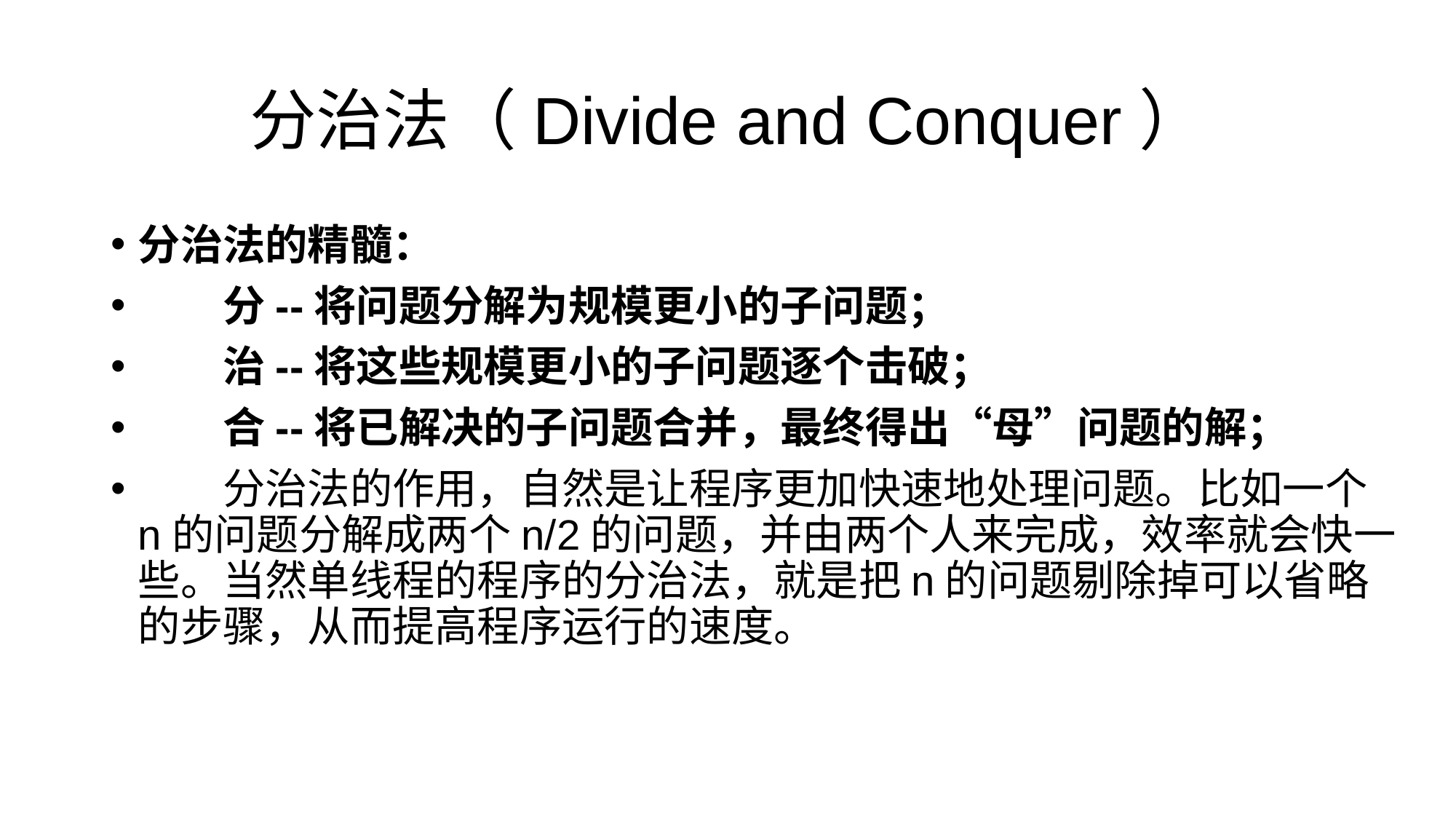

# 分治法（Divide and Conquer）
分治法的精髓：
　　分--将问题分解为规模更小的子问题；
　　治--将这些规模更小的子问题逐个击破；
　　合--将已解决的子问题合并，最终得出“母”问题的解；
　　分治法的作用，自然是让程序更加快速地处理问题。比如一个n的问题分解成两个n/2的问题，并由两个人来完成，效率就会快一些。当然单线程的程序的分治法，就是把n的问题剔除掉可以省略的步骤，从而提高程序运行的速度。